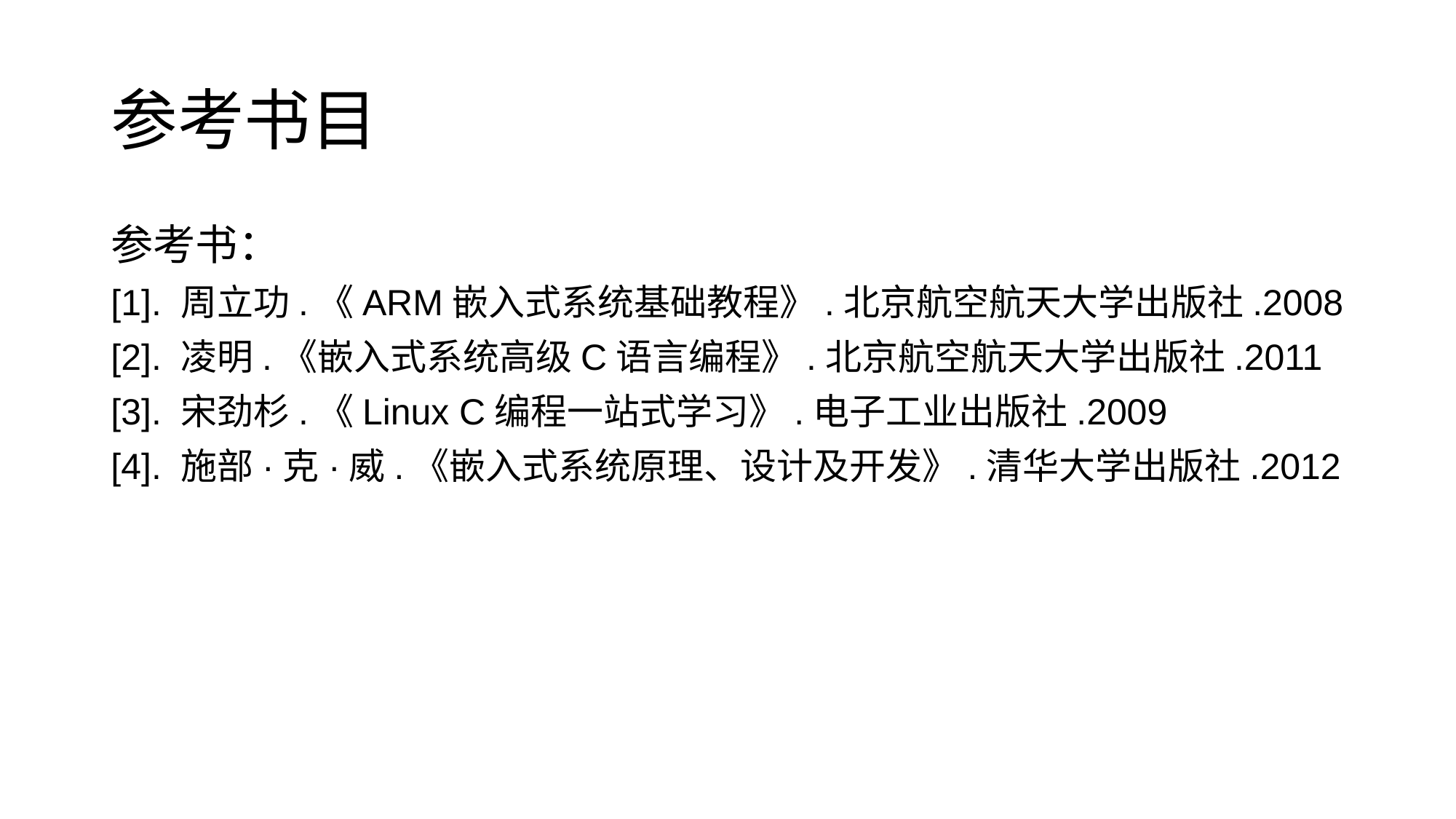

# 参考书目
参考书：
[1]. 周立功.《ARM嵌入式系统基础教程》.北京航空航天大学出版社.2008
[2]. 凌明.《嵌入式系统高级C语言编程》.北京航空航天大学出版社.2011
[3]. 宋劲杉.《Linux C编程一站式学习》.电子工业出版社.2009
[4]. 施部·克·威.《嵌入式系统原理、设计及开发》.清华大学出版社.2012